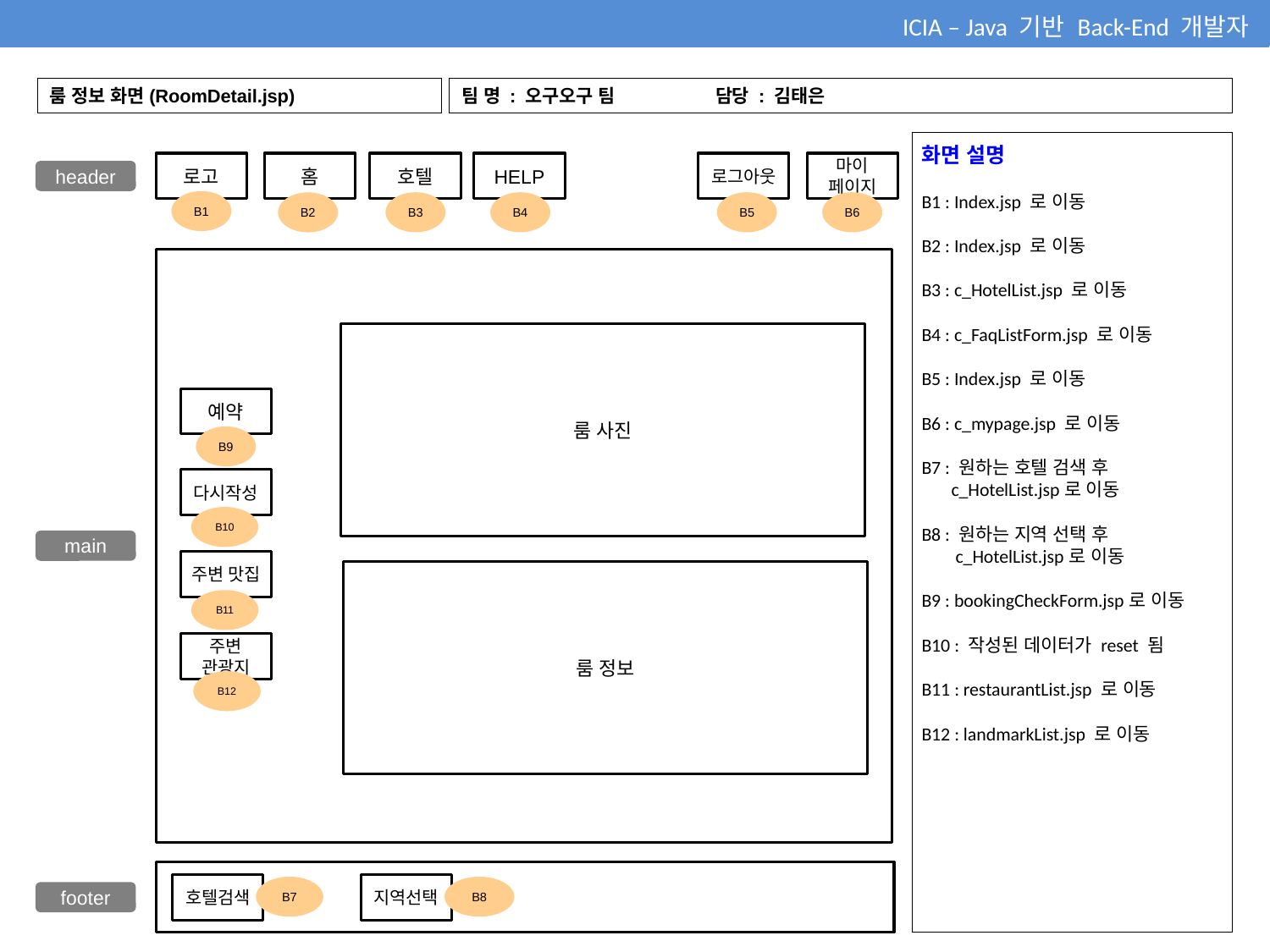

ICIA – Java 기반 Back-End 개발자
룸 정보 화면(RoomDetail.jsp)
팀 명 : 오구오구 팀 	담당 : 김태은
화면 설명

B1 : Index.jsp 로 이동

B2 : Index.jsp 로 이동

B3 : c_HotelList.jsp 로 이동

B4 : c_FaqListForm.jsp 로 이동

B5 : Index.jsp 로 이동

B6 : c_mypage.jsp 로 이동

B7 : 원하는 호텔 검색 후
       c_HotelList.jsp로 이동

B8 : 원하는 지역 선택 후
        c_HotelList.jsp로 이동

B9 : bookingCheckForm.jsp로 이동

B10 : 작성된 데이터가 reset 됨

B11 : restaurantList.jsp 로 이동

B12 : landmarkList.jsp 로 이동

로고
홈
호텔
HELP
로그아웃
마이
페이지
header
B1
B3
B4
B5
B6
B2

룸 사진
예약
B9
다시작성
B10
main
주변 맛집
룸 정보
B11
주변
관광지
B12

호텔검색
지역선택
B7
B8
footer